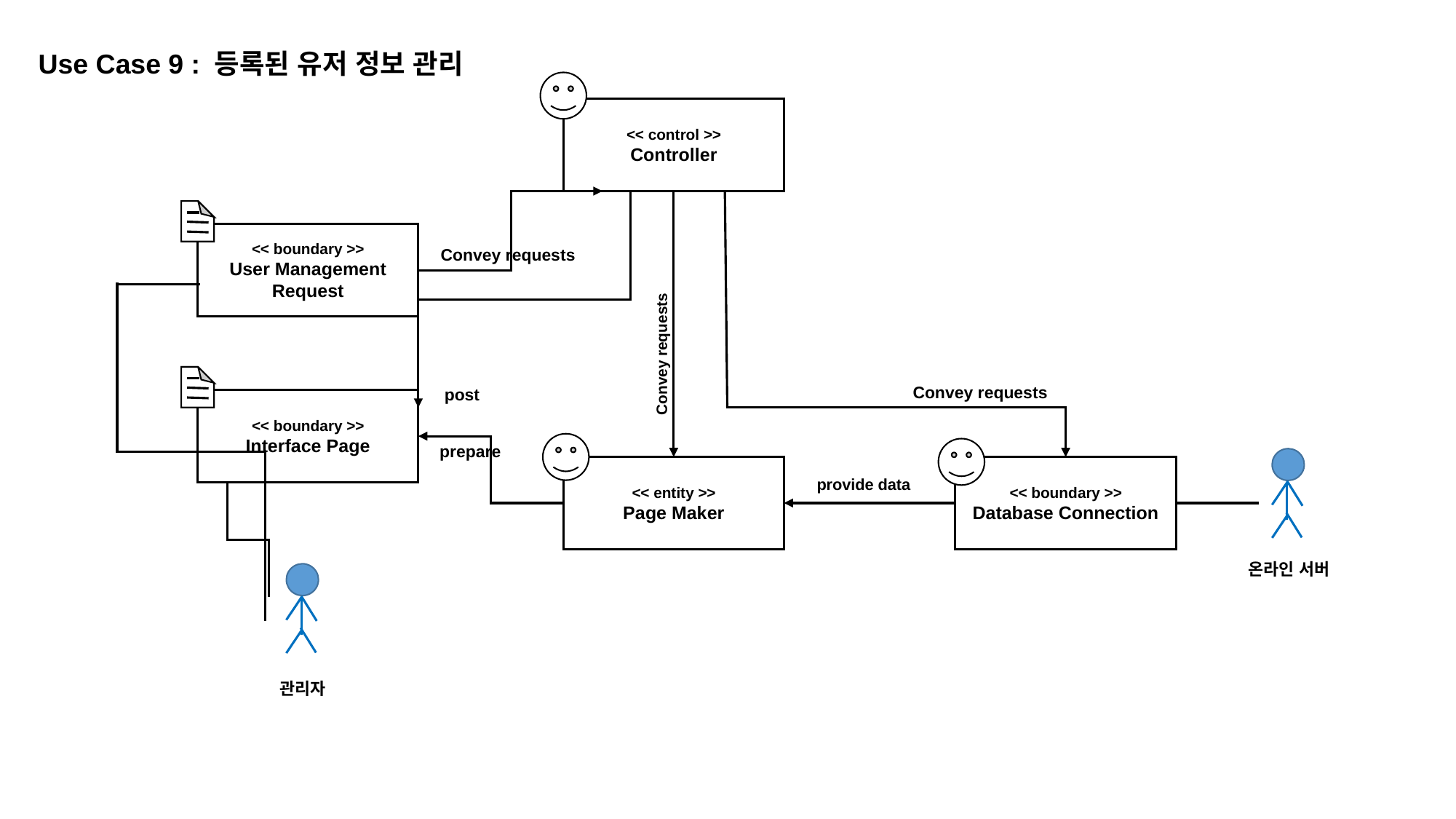

Use Case 9 : 등록된 유저 정보 관리

<< control >>
Controller

<< boundary >>
User Management
Request
Convey requests
Convey requests

Convey requests
post
<< boundary >>
Interface Page

prepare

온라인 서버
<< entity >>
Page Maker
<< boundary >>
Database Connection
provide data

관리자